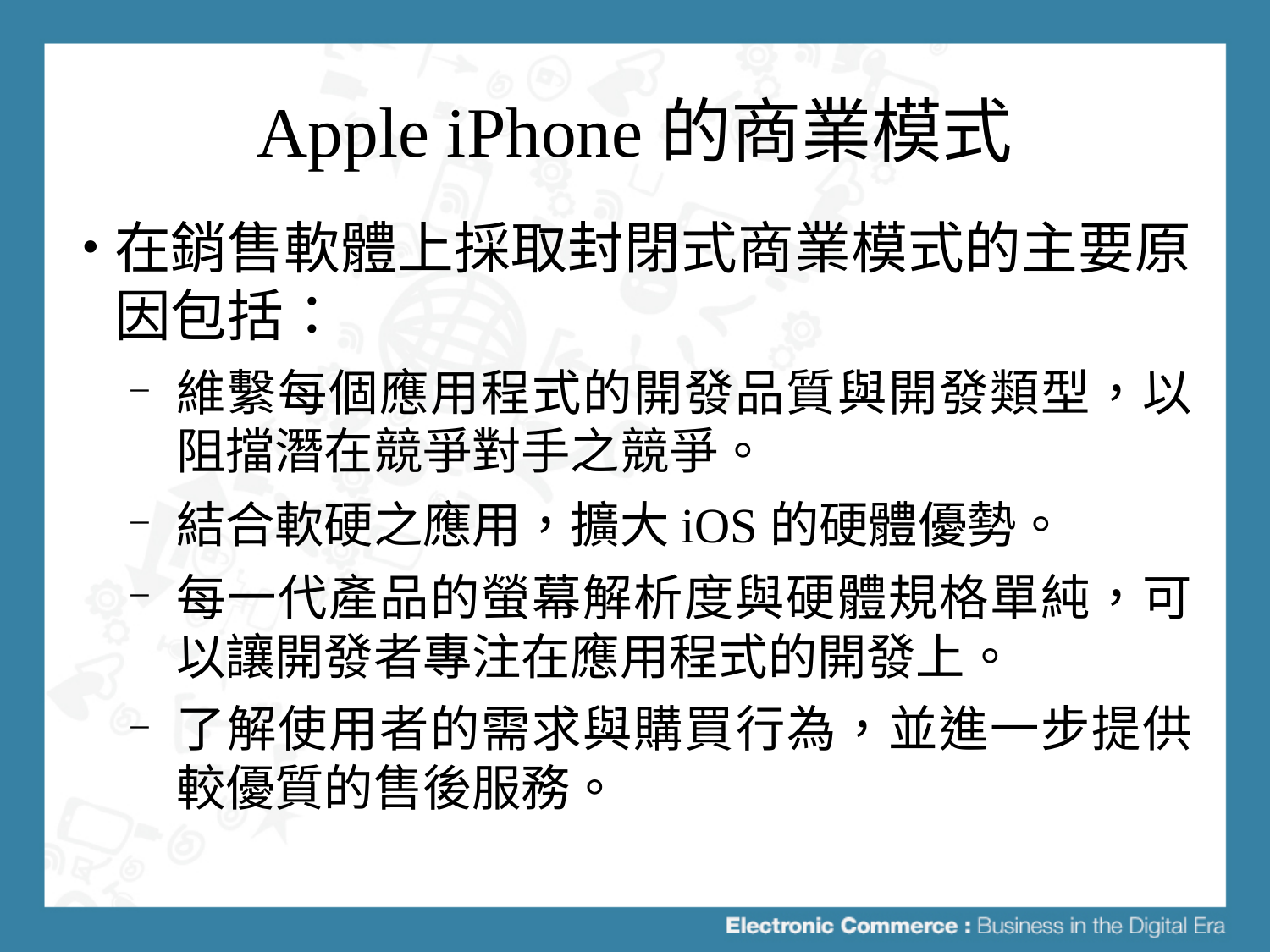

# Apple iPhone的商業模式
在銷售軟體上採取封閉式商業模式的主要原因包括：
維繫每個應用程式的開發品質與開發類型，以阻擋潛在競爭對手之競爭。
結合軟硬之應用，擴大iOS的硬體優勢。
每一代產品的螢幕解析度與硬體規格單純，可以讓開發者專注在應用程式的開發上。
了解使用者的需求與購買行為，並進一步提供較優質的售後服務。